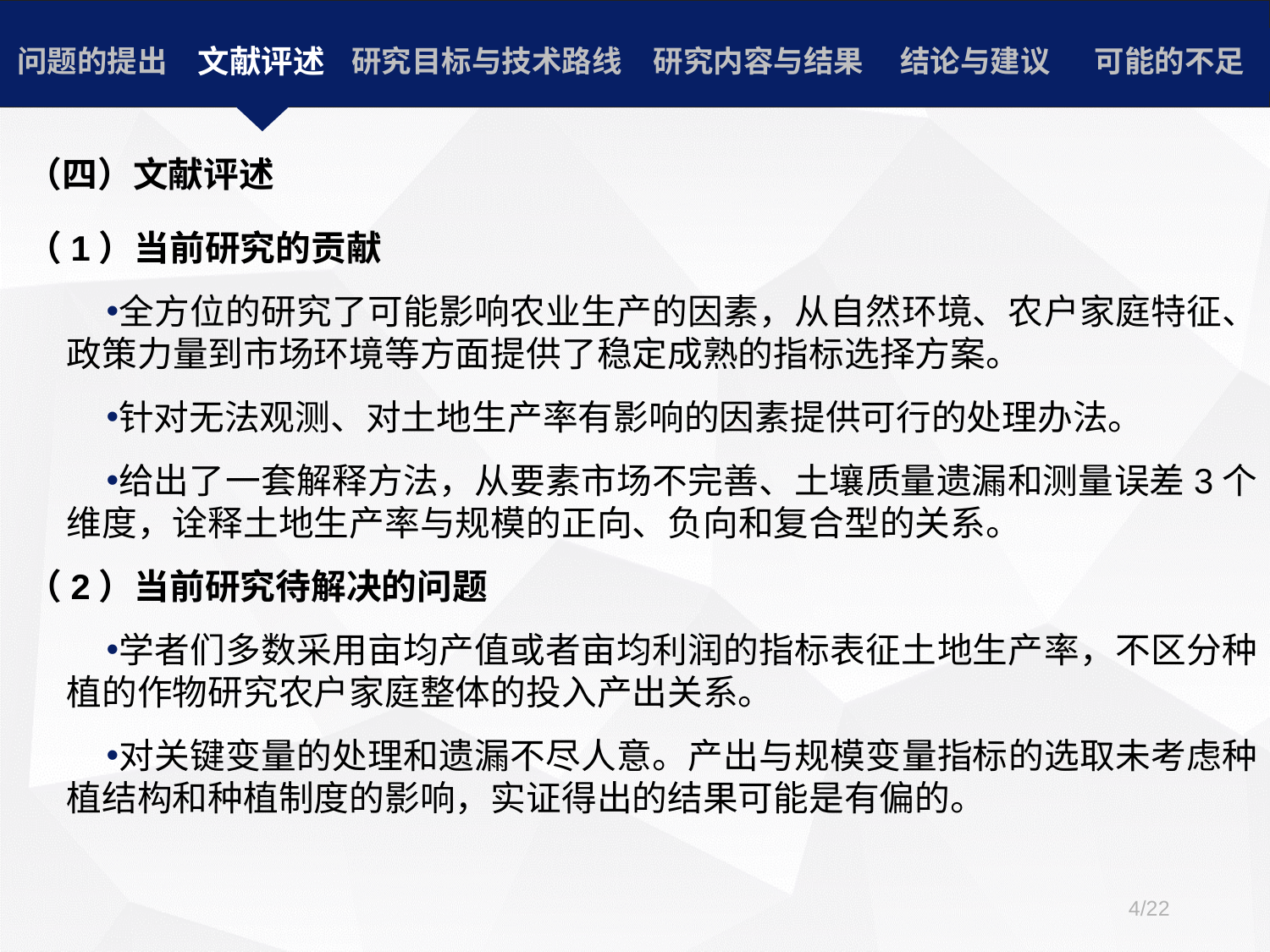

| 问题的提出 | 文献评述 | 研究目标与技术路线 | 研究内容与结果 | 结论与建议 | 可能的不足 |
| --- | --- | --- | --- | --- | --- |

（四）文献评述
（1）当前研究的贡献
全方位的研究了可能影响农业生产的因素，从自然环境、农户家庭特征、政策力量到市场环境等方面提供了稳定成熟的指标选择方案。
针对无法观测、对土地生产率有影响的因素提供可行的处理办法。
给出了一套解释方法，从要素市场不完善、土壤质量遗漏和测量误差3个维度，诠释土地生产率与规模的正向、负向和复合型的关系。
（2）当前研究待解决的问题
学者们多数采用亩均产值或者亩均利润的指标表征土地生产率，不区分种植的作物研究农户家庭整体的投入产出关系。
对关键变量的处理和遗漏不尽人意。产出与规模变量指标的选取未考虑种植结构和种植制度的影响，实证得出的结果可能是有偏的。
4/22